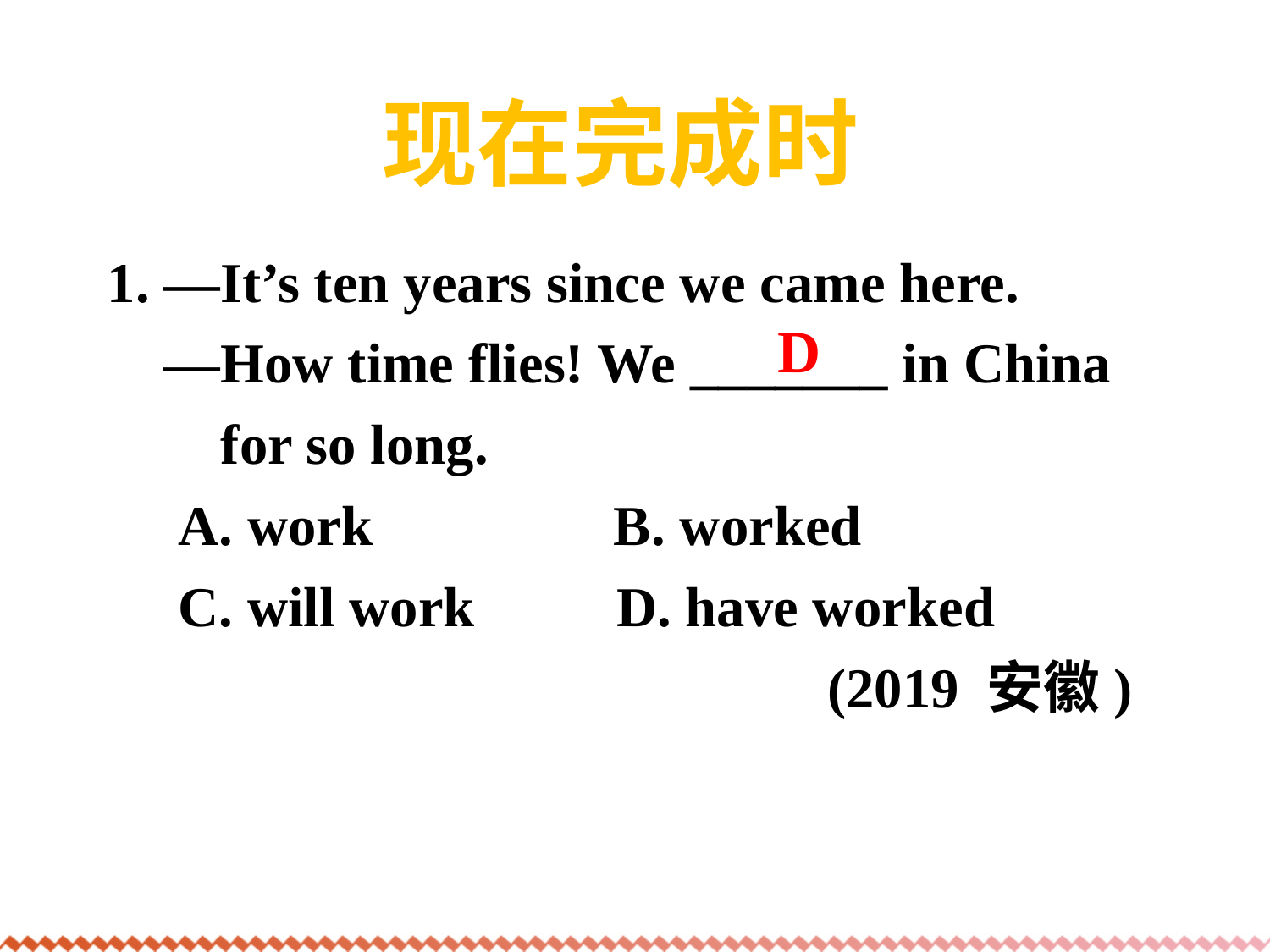

现在完成时
1. —It’s ten years since we came here.
    —How time flies! We _______ in China
        for so long.
     A. work                 B. worked
     C. will work          D. have worked
 (2019 安徽)
D